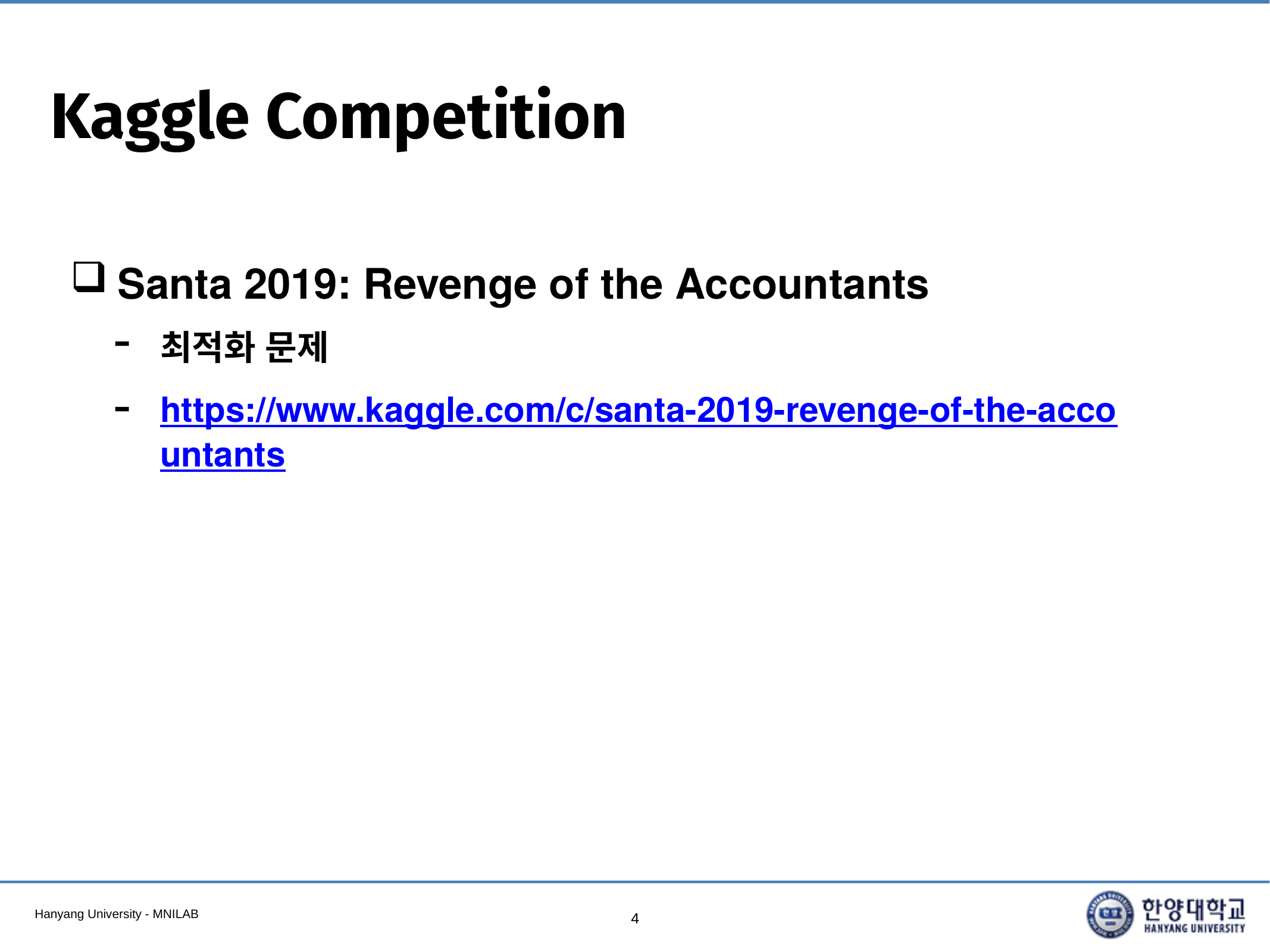

# Kaggle Competition
Santa 2019: Revenge of the Accountants
최적화 문제
https://www.kaggle.com/c/santa-2019-revenge-of-the-accountants
4